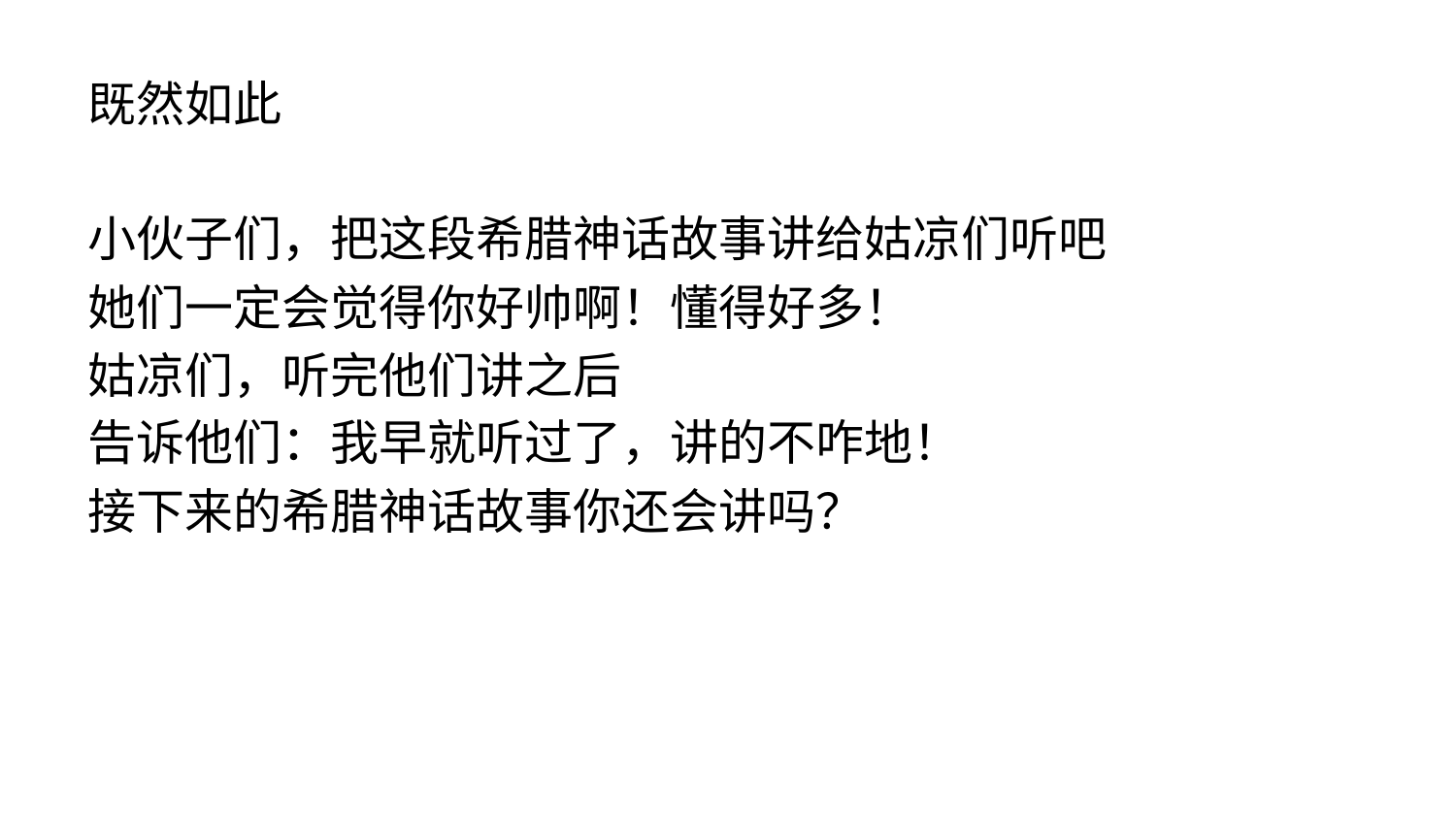

既然如此

小伙子们，把这段希腊神话故事讲给姑凉们听吧
她们一定会觉得你好帅啊！懂得好多！
姑凉们，听完他们讲之后
告诉他们：我早就听过了，讲的不咋地！
接下来的希腊神话故事你还会讲吗？